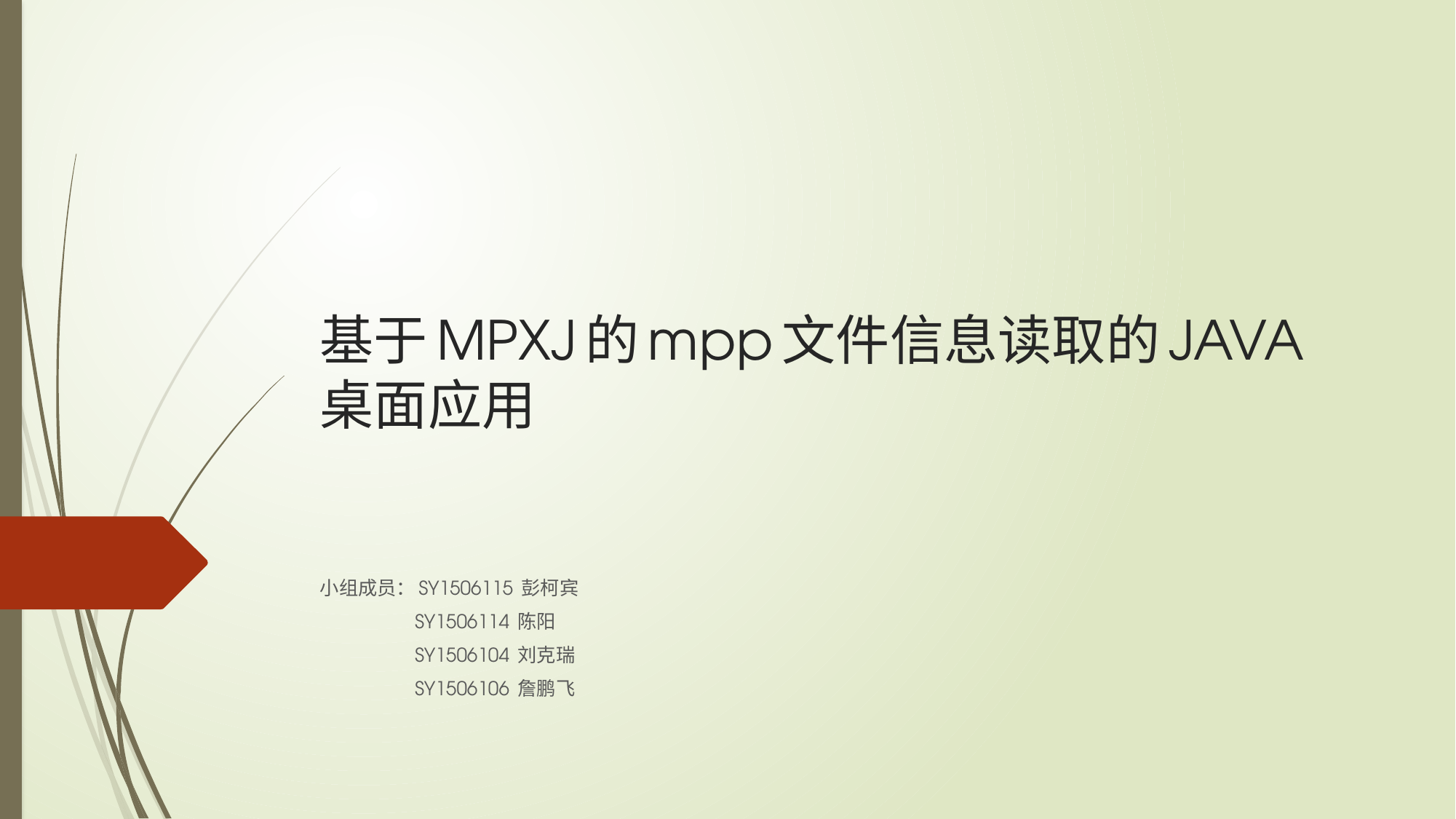

# 基于MPXJ的mpp文件信息读取的JAVA桌面应用
小组成员：SY1506115 彭柯宾
                  SY1506114 陈阳
                  SY1506104 刘克瑞
                  SY1506106 詹鹏飞